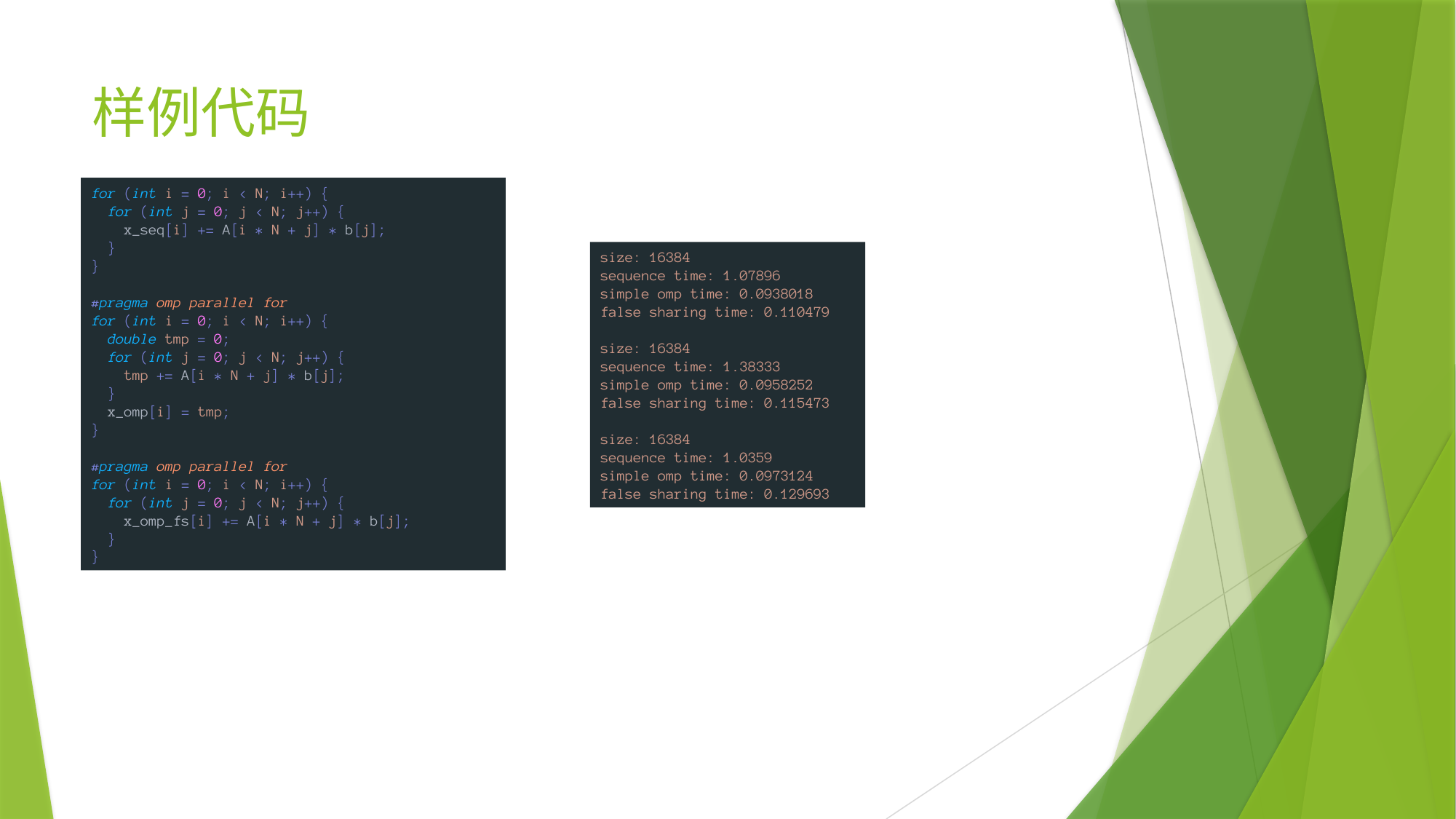

# 样例代码
for (int i = 0; i < N; i++) {
  for (int j = 0; j < N; j++) {
    x_seq[i] += A[i * N + j] * b[j];
  }
}
#pragma omp parallel for
for (int i = 0; i < N; i++) {
  double tmp = 0;
  for (int j = 0; j < N; j++) {
    tmp += A[i * N + j] * b[j];
  }
  x_omp[i] = tmp;
}
#pragma omp parallel for
for (int i = 0; i < N; i++) {
  for (int j = 0; j < N; j++) {
    x_omp_fs[i] += A[i * N + j] * b[j];
  }
}
size: 16384
sequence time: 1.07896
simple omp time: 0.0938018
false sharing time: 0.110479
size: 16384
sequence time: 1.38333
simple omp time: 0.0958252
false sharing time: 0.115473
size: 16384
sequence time: 1.0359
simple omp time: 0.0973124
false sharing time: 0.129693